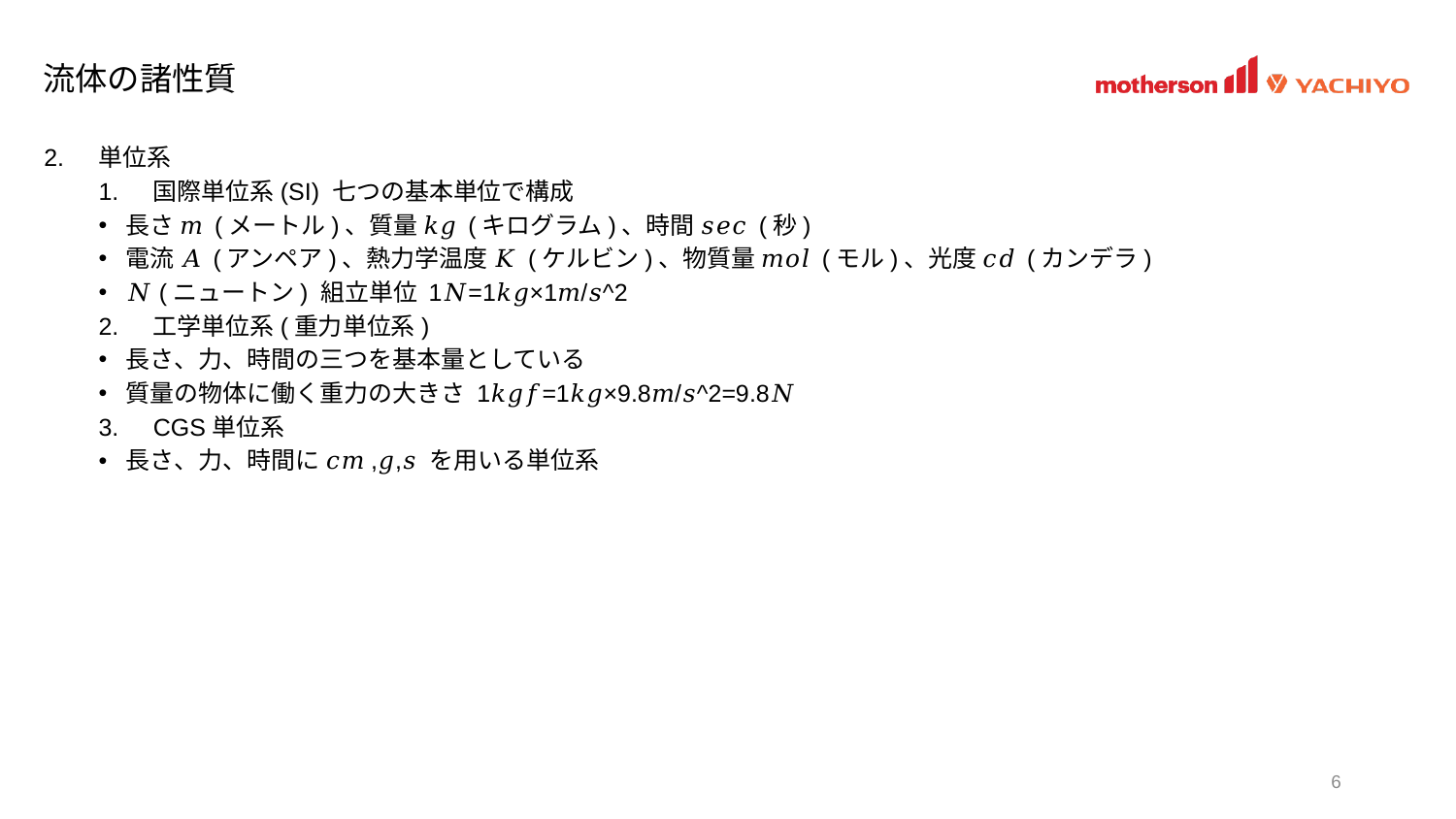

# 流体の諸性質
単位系
国際単位系(SI) 七つの基本単位で構成
長さ 𝑚 (メートル)、質量 𝑘𝑔 (キログラム)、時間 𝑠𝑒𝑐 (秒)
電流 𝐴 (アンペア)、熱力学温度 𝐾 (ケルビン)、物質量 𝑚𝑜𝑙 (モル)、光度 𝑐𝑑 (カンデラ)
𝑁 (ニュートン) 組立単位 1𝑁=1𝑘𝑔×1𝑚/𝑠^2
工学単位系(重力単位系)
長さ、力、時間の三つを基本量としている
質量の物体に働く重力の大きさ 1𝑘𝑔𝑓=1𝑘𝑔×9.8𝑚/𝑠^2=9.8𝑁
CGS単位系
長さ、力、時間に 𝑐𝑚,𝑔,𝑠 を用いる単位系
6